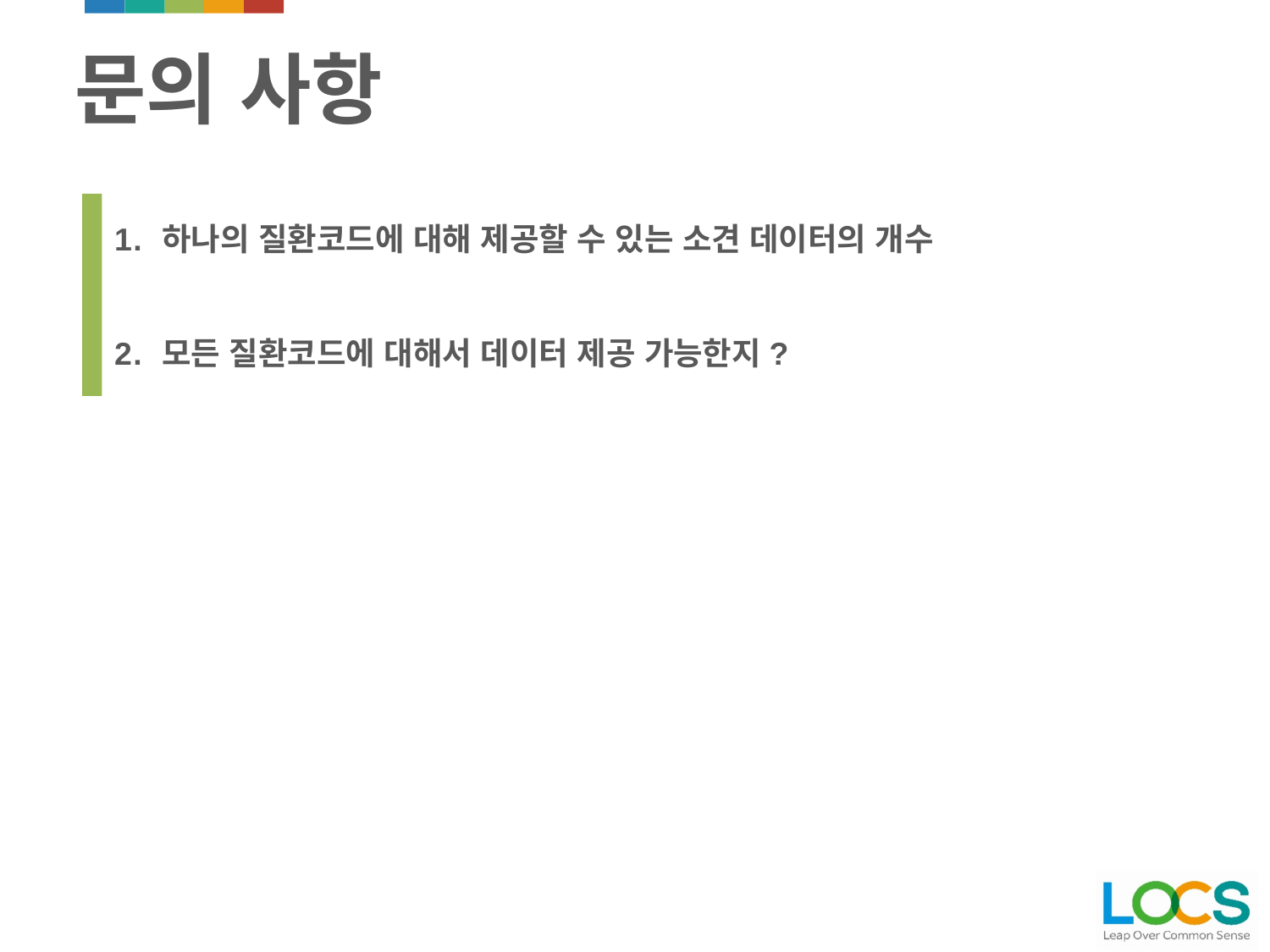

# 문의 사항

하나의 질환코드에 대해 제공할 수 있는 소견 데이터의 개수

모든 질환코드에 대해서 데이터 제공 가능한지?